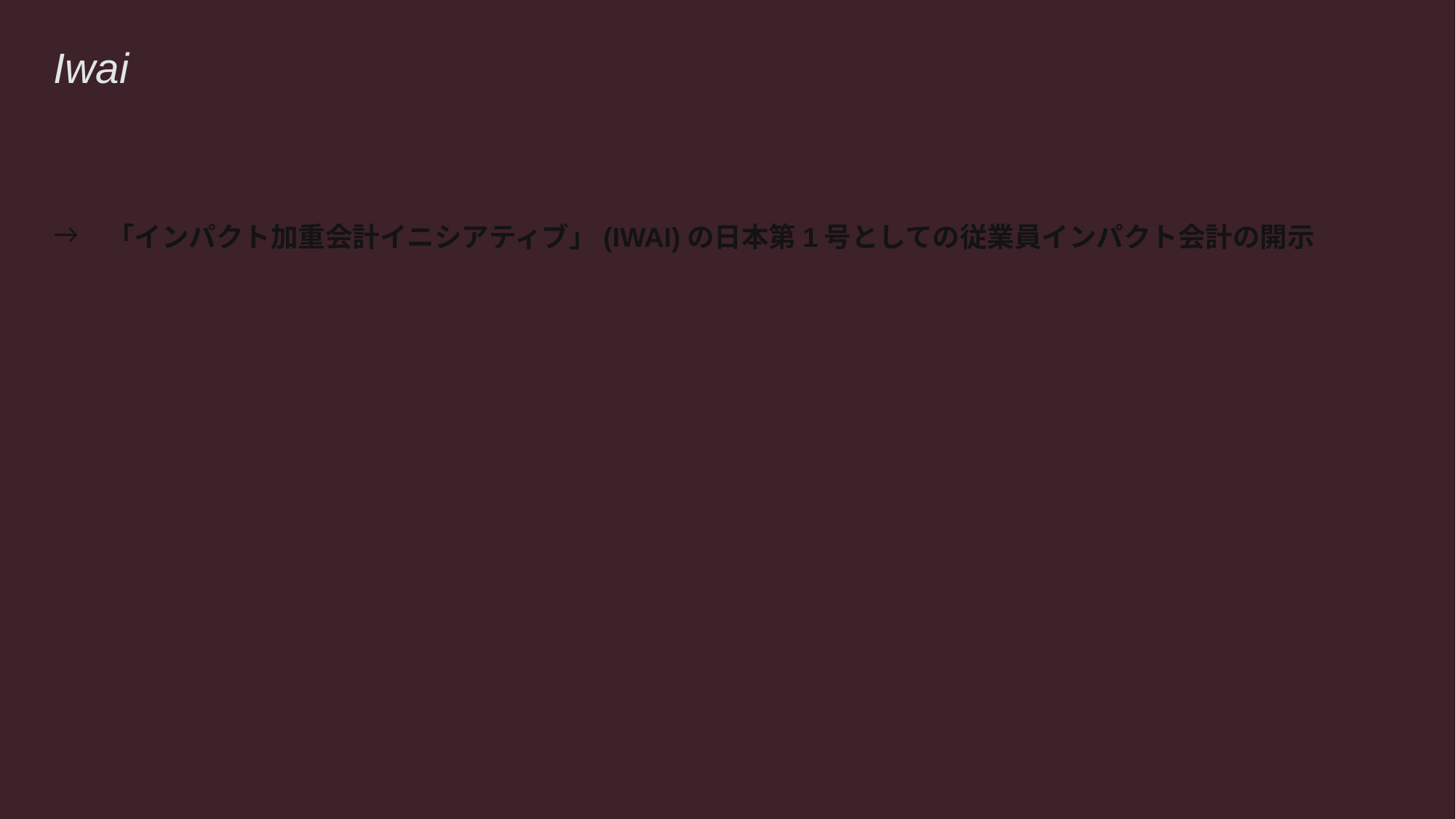

# Iwai
「インパクト加重会計イニシアティブ」(IWAI)の日本第1号としての従業員インパクト会計の開示